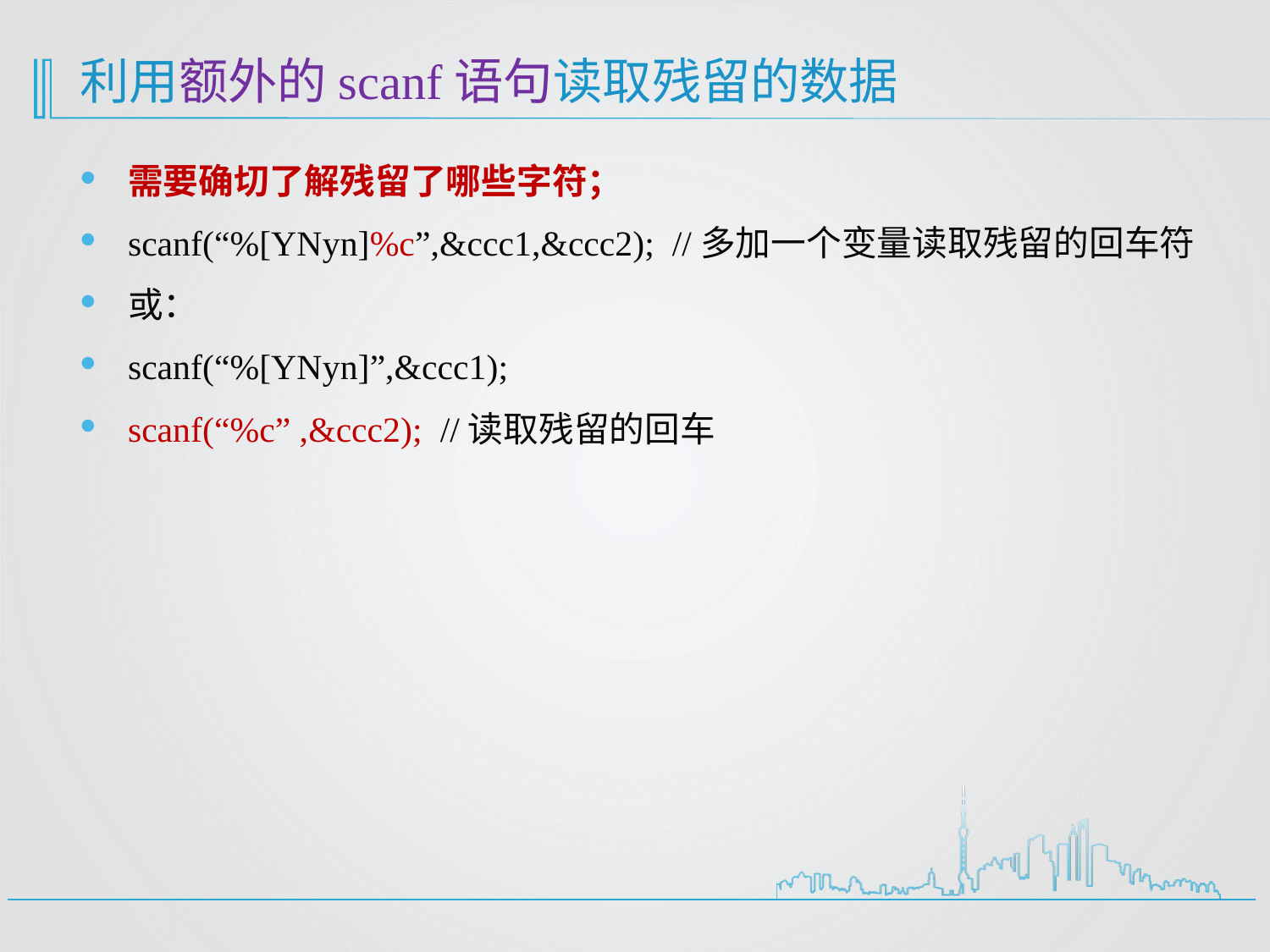

# 利用额外的scanf语句读取残留的数据
需要确切了解残留了哪些字符；
scanf(“%[YNyn]%c”,&ccc1,&ccc2);  //多加一个变量读取残留的回车符
或：
scanf(“%[YNyn]”,&ccc1);
scanf(“%c” ,&ccc2);  //读取残留的回车